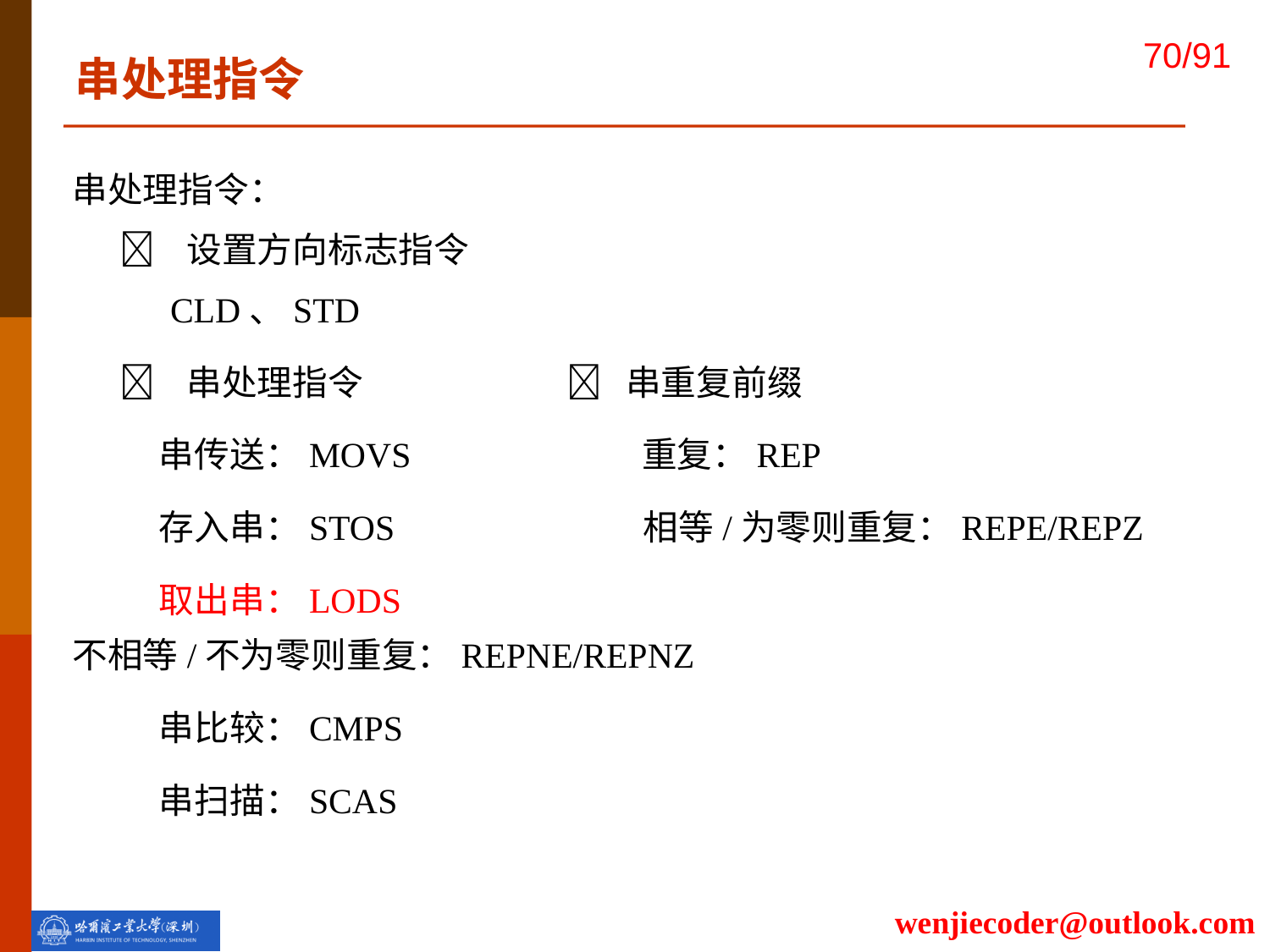

串处理指令
串处理指令：
      •   设置方向标志指令
           CLD、STD
      •   串处理指令                          •   串重复前缀
          串传送：MOVS                         重复：REP
          存入串：STOS                           相等/为零则重复：REPE/REPZ
          取出串：LODS                          不相等/不为零则重复：REPNE/REPNZ
          串比较：CMPS
          串扫描：SCAS